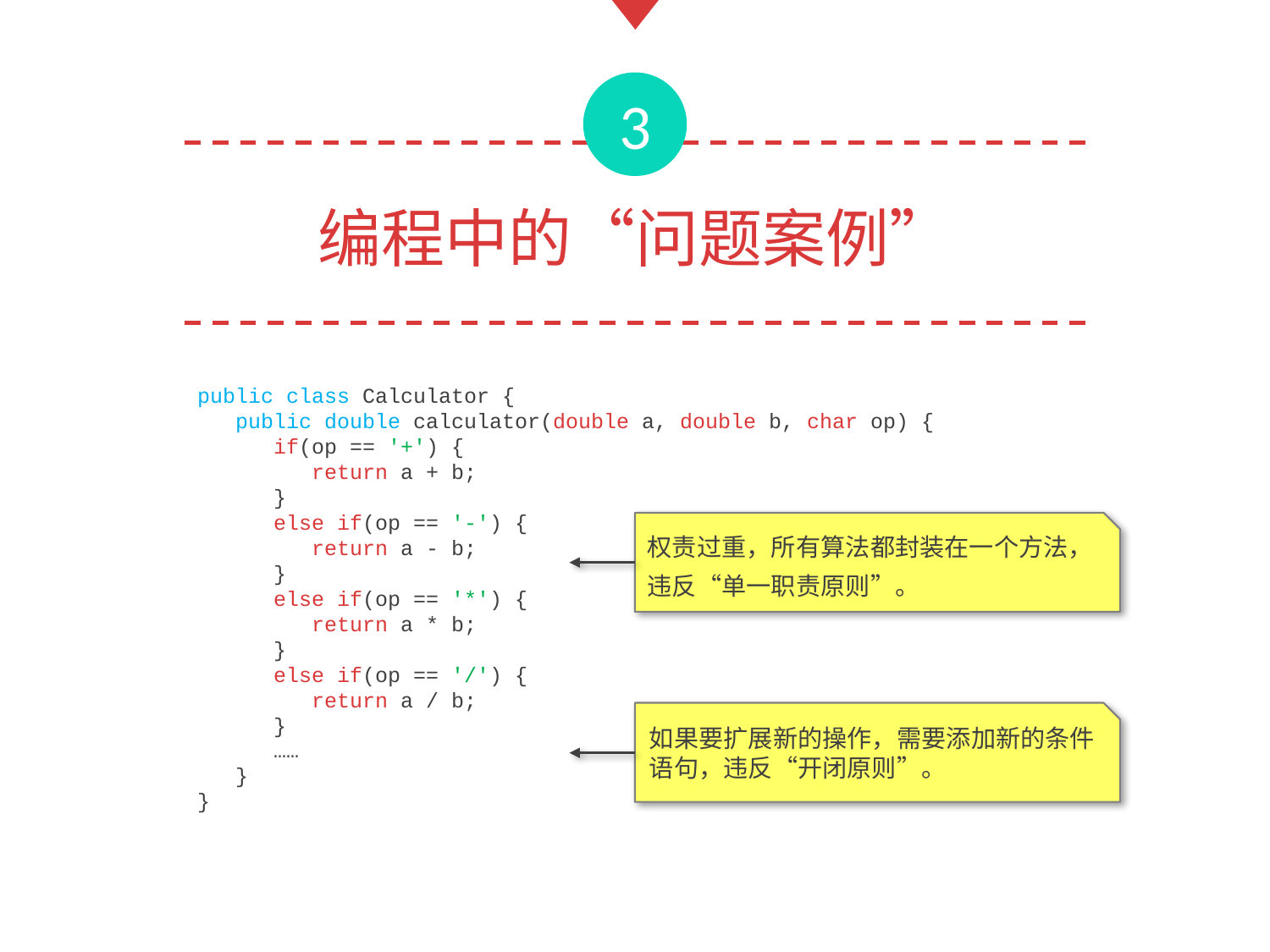

3
编程中的“问题案例”
public class Calculator {
   public double calculator(double a, double b, char op) {
      if(op == '+') {
         return a + b;
      }
      else if(op == '-') {
         return a - b;
      }
      else if(op == '*') {
         return a * b;
      }
      else if(op == '/') {
         return a / b;
      }
      ……
   }
}

权责过重，所有算法都封装在一个方法，
违反“单一职责原则”。

如果要扩展新的操作，需要添加新的条件
语句，违反“开闭原则”。